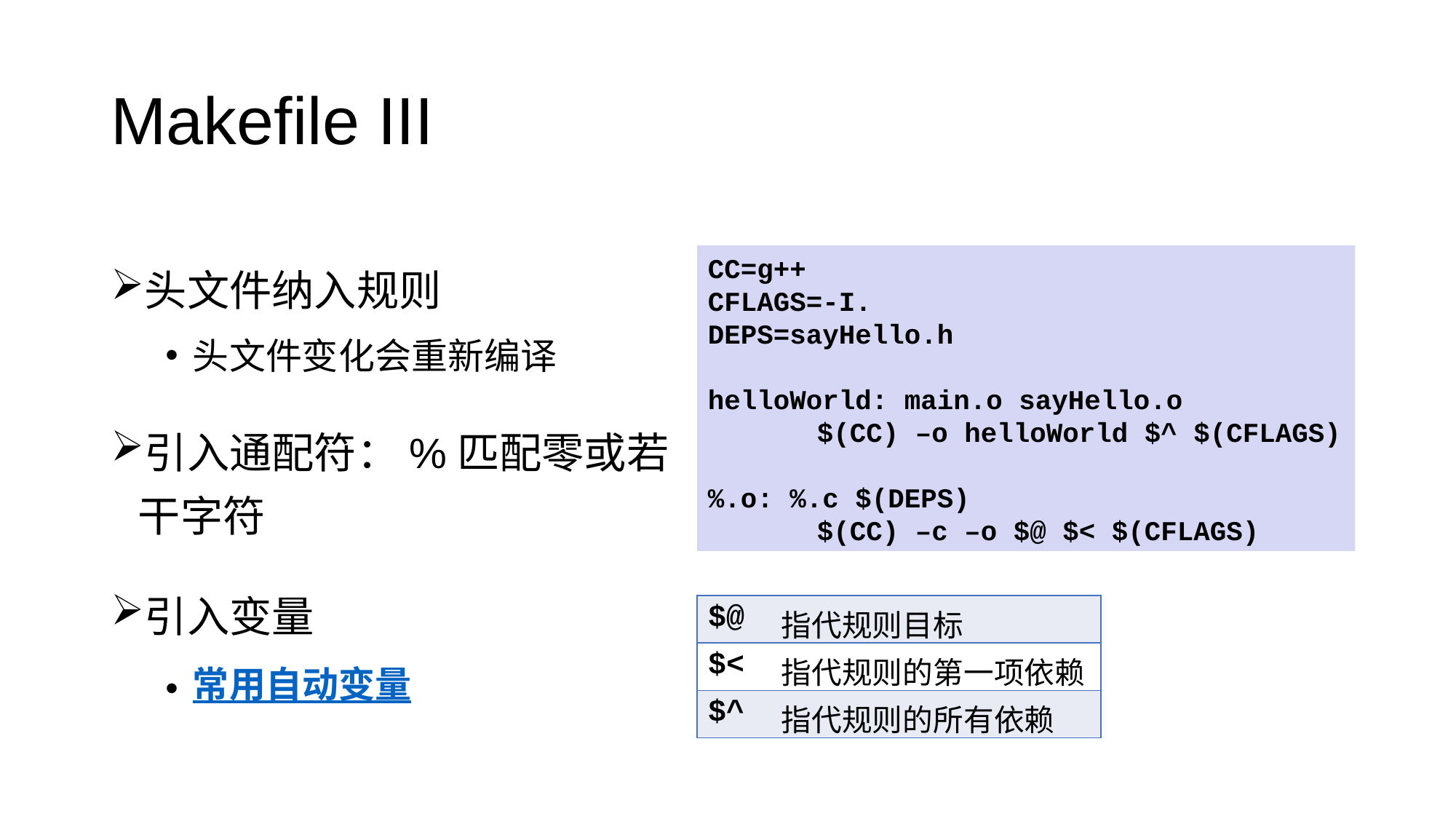

# Makefile III
头文件纳入规则
头文件变化会重新编译
引入通配符：%匹配零或若干字符
引入变量
常用自动变量
CC=g++
CFLAGS=-I.
DEPS=sayHello.h

helloWorld: main.o sayHello.o
	$(CC) –o helloWorld $^ $(CFLAGS)

%.o: %.c $(DEPS)
	$(CC) –c –o $@ $< $(CFLAGS)
| $@ | 指代规则目标 |
| --- | --- |
| $< | 指代规则的第一项依赖 |
| $^ | 指代规则的所有依赖 |